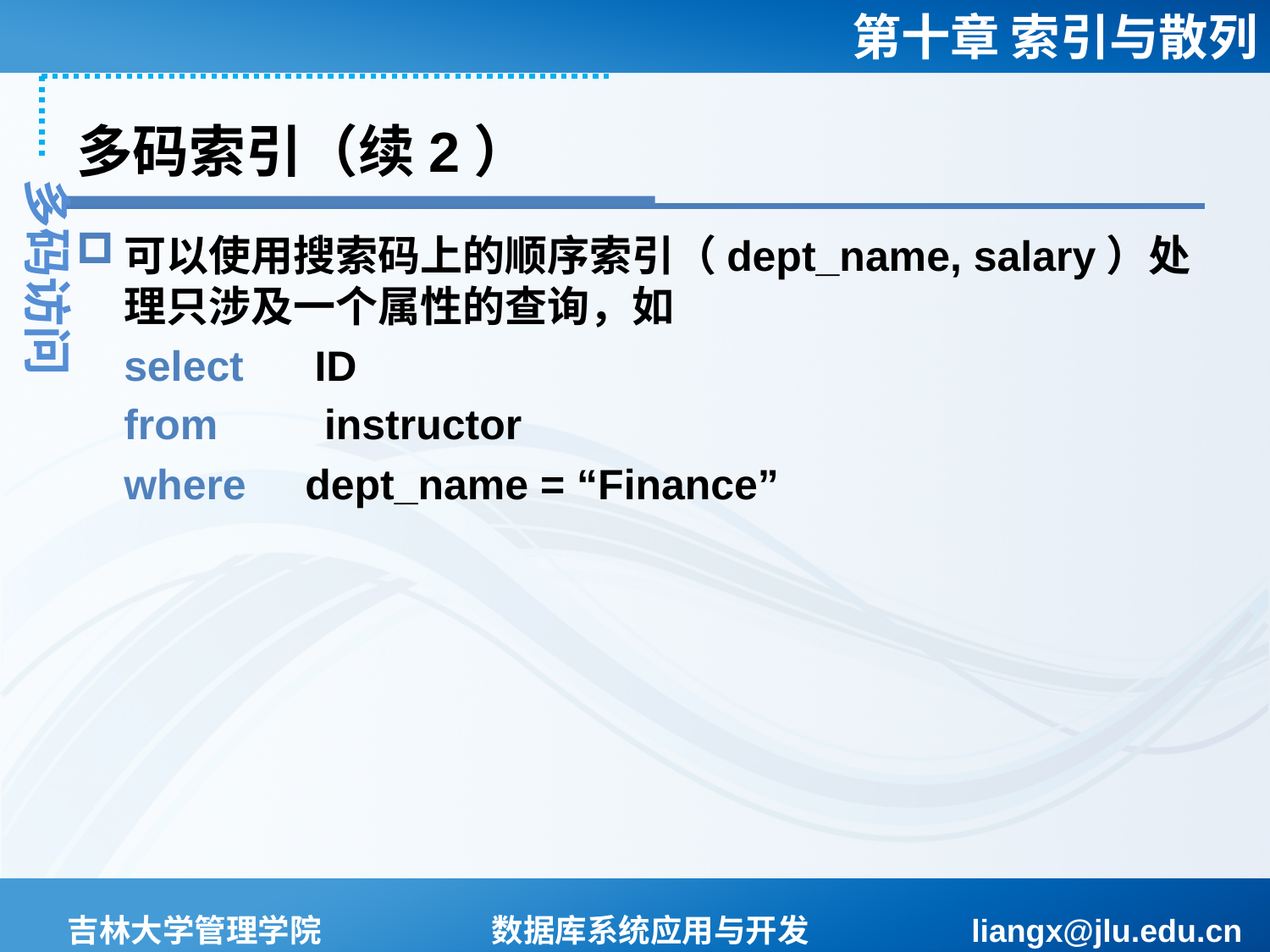

# 多码索引（续2）
多码访问

可以使用搜索码上的顺序索引（dept_name, salary）处理只涉及一个属性的查询，如
	select      ID
	from         instructor
	where     dept_name = “Finance”